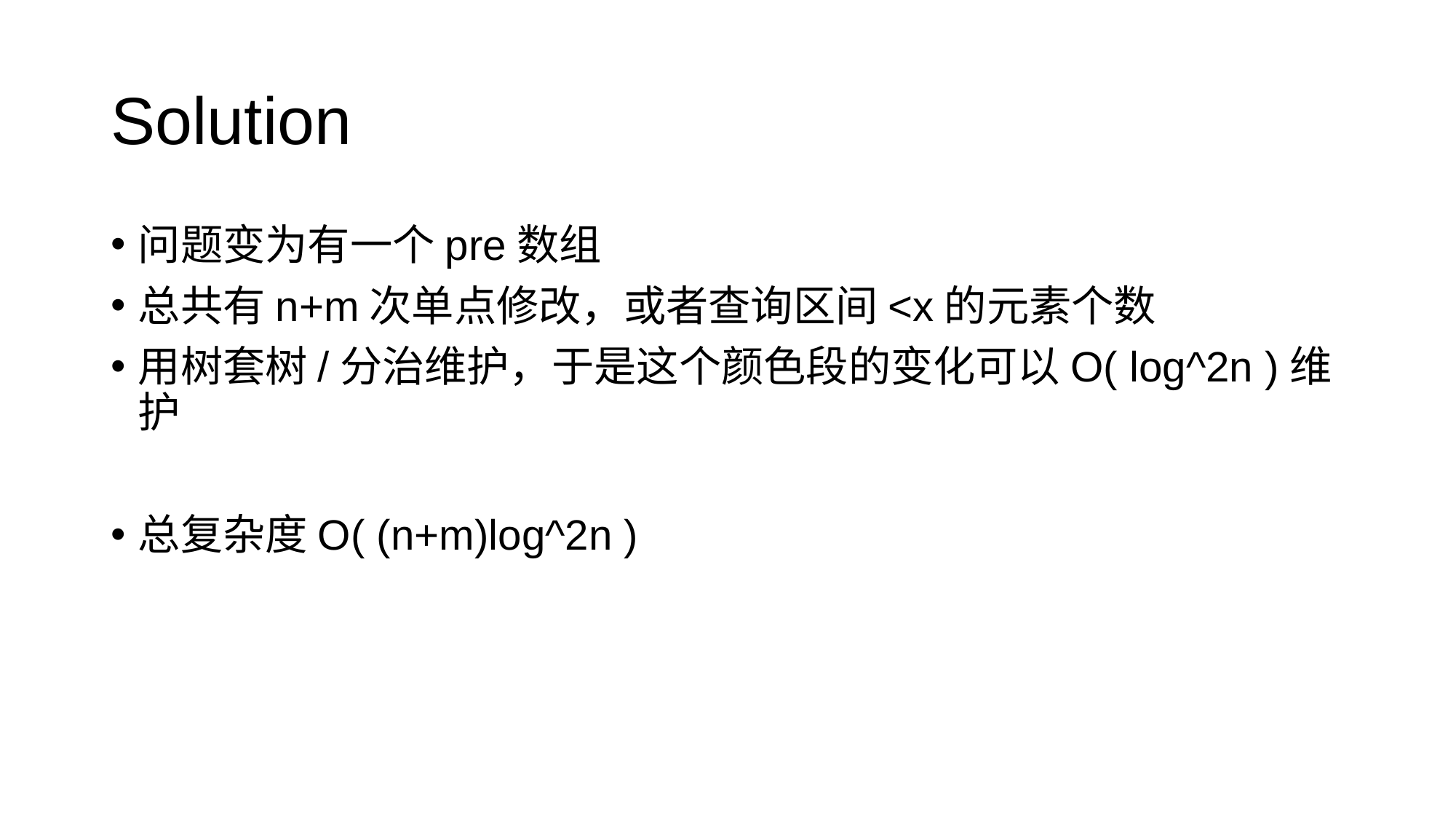

# Solution
问题变为有一个pre数组
总共有n+m次单点修改，或者查询区间<x的元素个数
用树套树/分治维护，于是这个颜色段的变化可以O( log^2n )维护

总复杂度O( (n+m)log^2n )